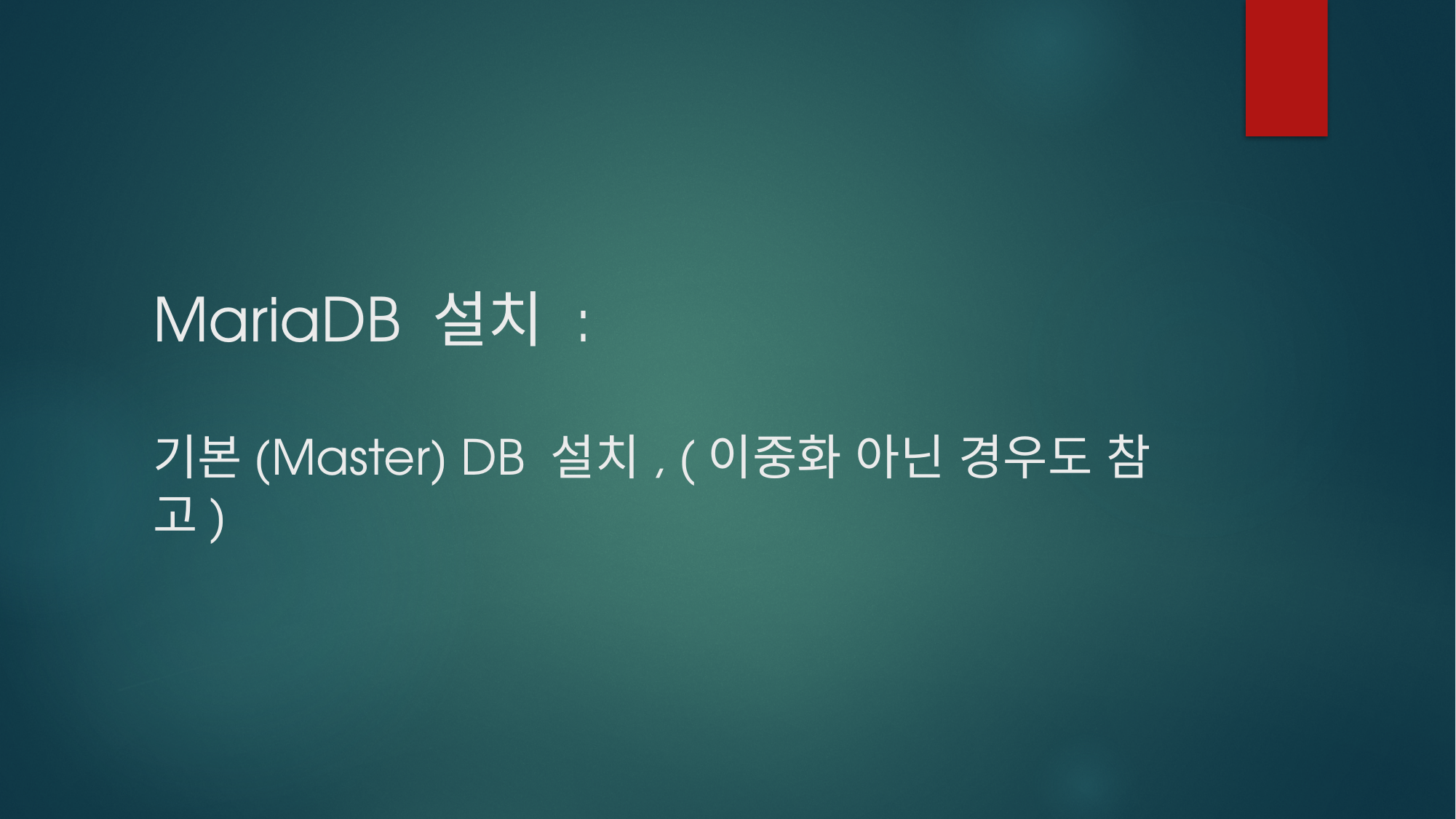

# MariaDB 설치 : 기본(Master) DB 설치, (이중화 아닌 경우도 참고)